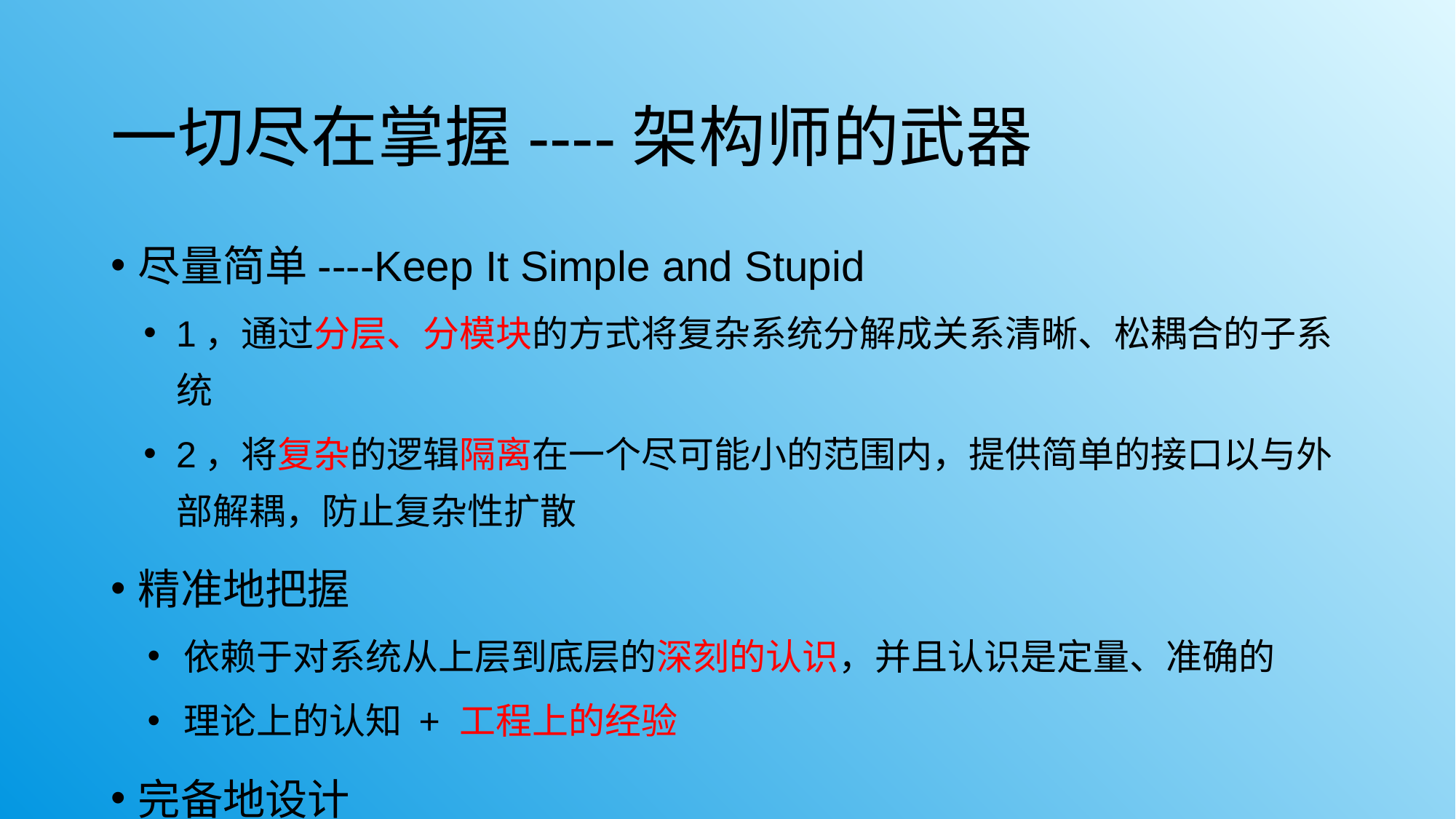

# 一切尽在掌握----架构师的武器
尽量简单----Keep It Simple and Stupid
1，通过分层、分模块的方式将复杂系统分解成关系清晰、松耦合的子系统
2，将复杂的逻辑隔离在一个尽可能小的范围内，提供简单的接口以与外部解耦，防止复杂性扩散
精准地把握
依赖于对系统从上层到底层的深刻的认识，并且认识是定量、准确的
理论上的认知 + 工程上的经验
完备地设计
用严谨的方法论来保证完备性
双重验证是另外一种常用的方法论
合理的tradeoff
1，需要对系统的透彻地理解
2，正确认识需求及其优先级